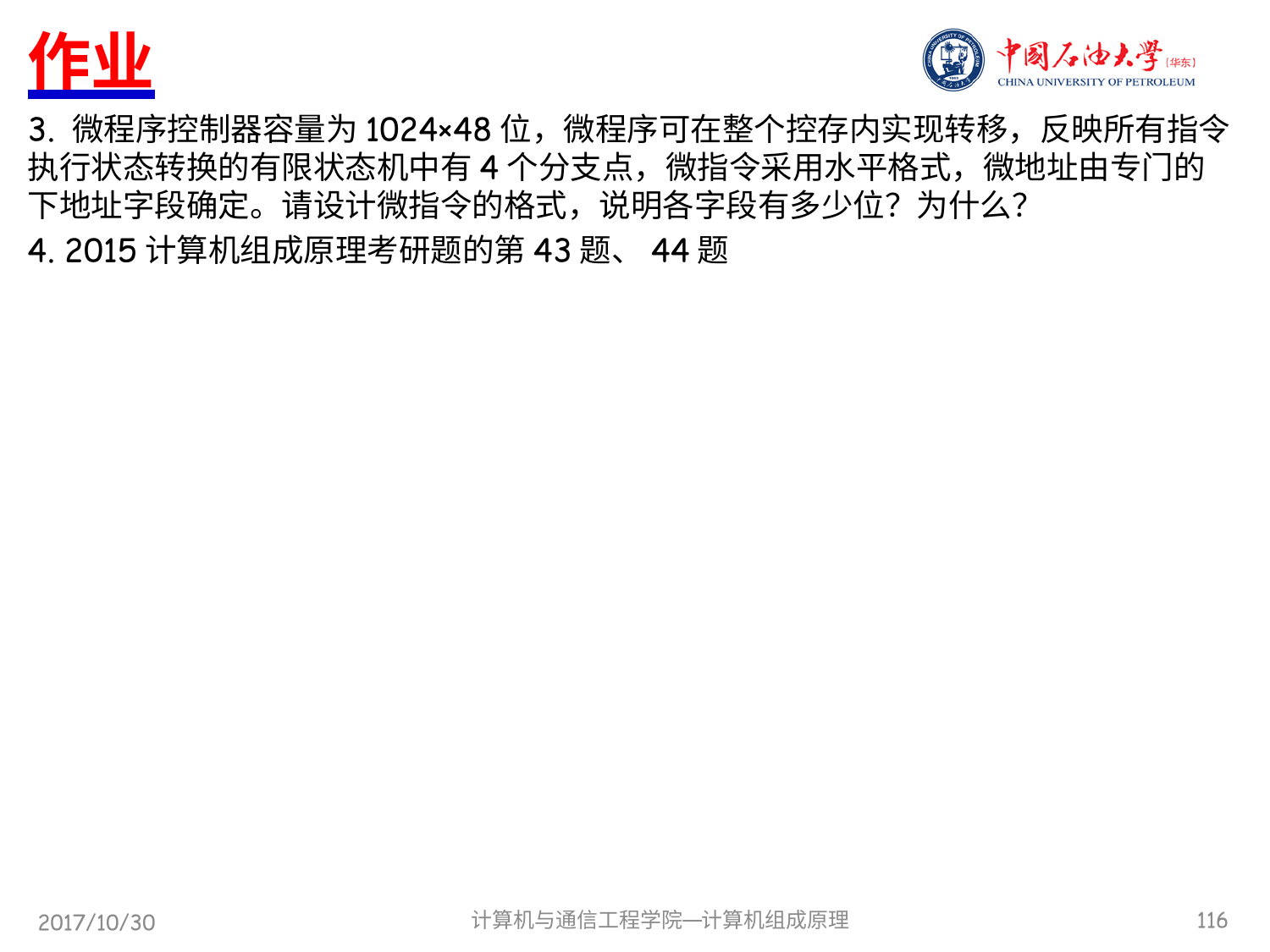

# 作业
3. 微程序控制器容量为1024×48位，微程序可在整个控存内实现转移，反映所有指令执行状态转换的有限状态机中有4个分支点，微指令采用水平格式，微地址由专门的下地址字段确定。请设计微指令的格式，说明各字段有多少位？为什么？
4. 2015计算机组成原理考研题的第43题、44题
计算机与通信工程学院—计算机组成原理
116
2017/10/30